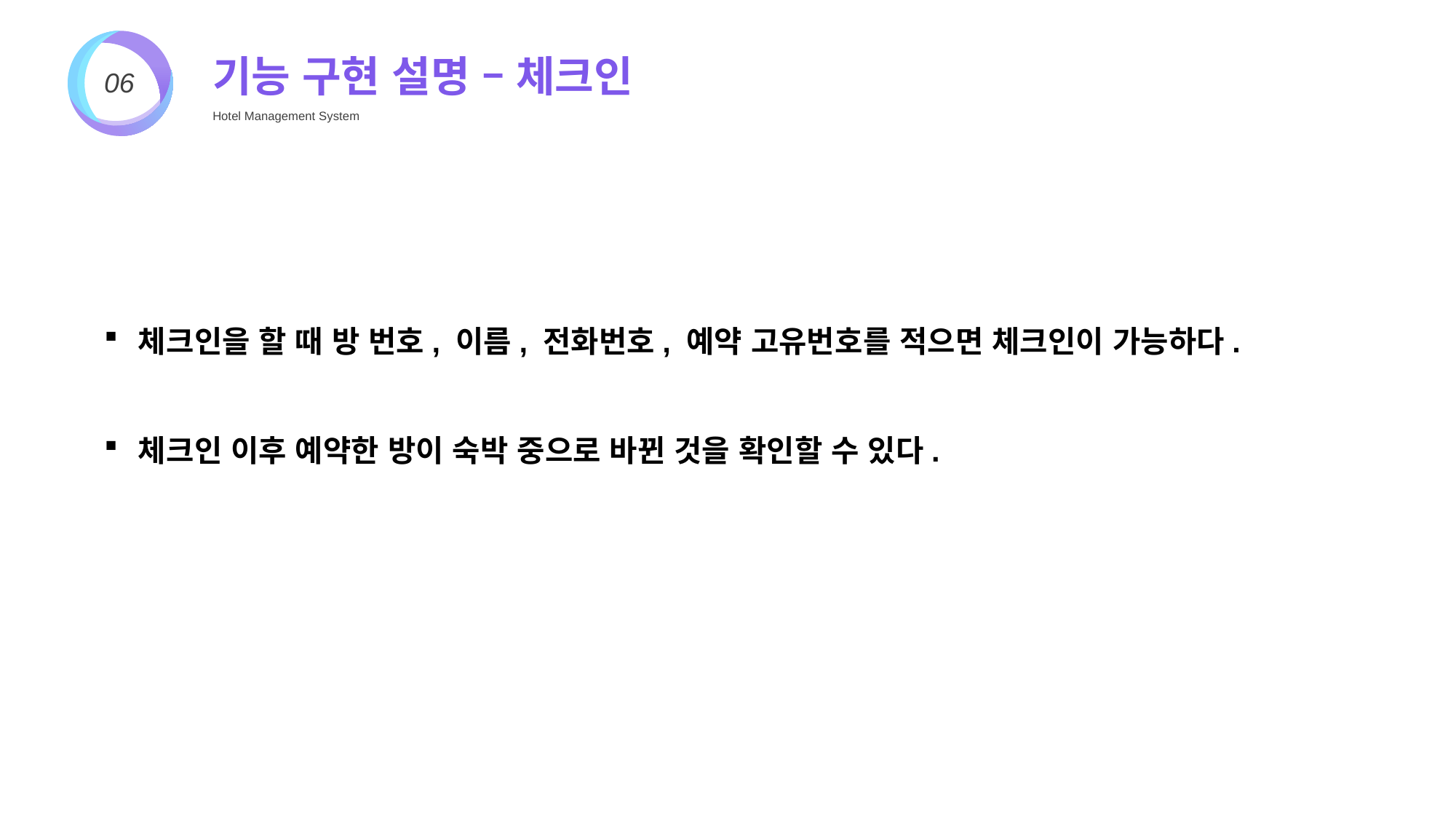

기능 구현 설명 – 체크인
Hotel Management System

06

체크인을 할 때 방 번호, 이름, 전화번호, 예약 고유번호를 적으면 체크인이 가능하다.

체크인 이후 예약한 방이 숙박 중으로 바뀐 것을 확인할 수 있다.